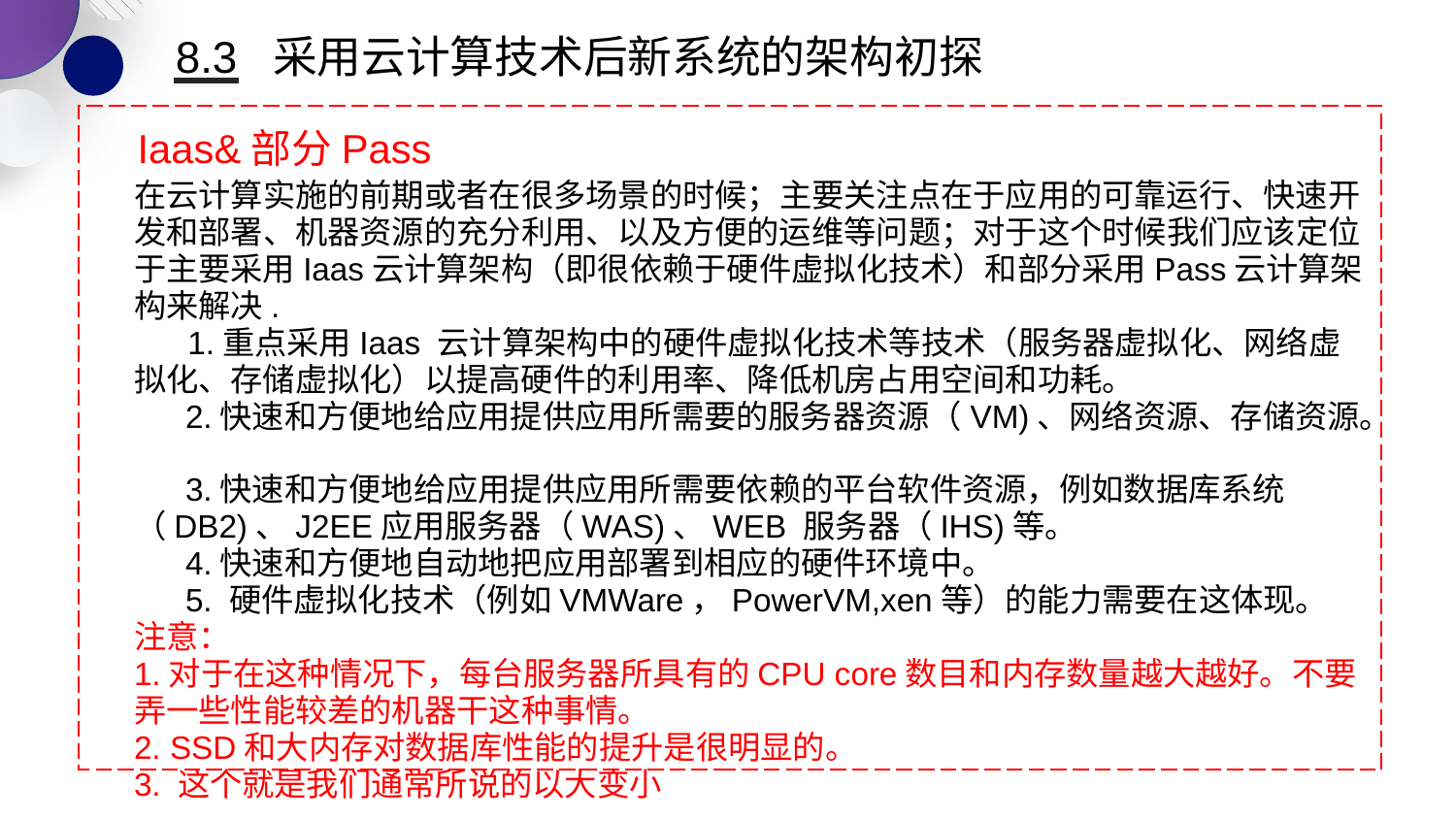

8.3  采用云计算技术后新系统的架构初探

Iaas&部分Pass
在云计算实施的前期或者在很多场景的时候；主要关注点在于应用的可靠运行、快速开发和部署、机器资源的充分利用、以及方便的运维等问题；对于这个时候我们应该定位于主要采用Iaas云计算架构（即很依赖于硬件虚拟化技术）和部分采用Pass云计算架构来解决.
      1.重点采用Iaas 云计算架构中的硬件虚拟化技术等技术（服务器虚拟化、网络虚拟化、存储虚拟化）以提高硬件的利用率、降低机房占用空间和功耗。
      2.快速和方便地给应用提供应用所需要的服务器资源（VM)、网络资源、存储资源。
      3.快速和方便地给应用提供应用所需要依赖的平台软件资源，例如数据库系统（DB2)、J2EE应用服务器（WAS)、WEB 服务器（IHS)等。
      4.快速和方便地自动地把应用部署到相应的硬件环境中。
      5. 硬件虚拟化技术（例如VMWare，PowerVM,xen等）的能力需要在这体现。
注意：
1.对于在这种情况下，每台服务器所具有的CPU core数目和内存数量越大越好。不要弄一些性能较差的机器干这种事情。
2. SSD和大内存对数据库性能的提升是很明显的。
3. 这个就是我们通常所说的以大变小